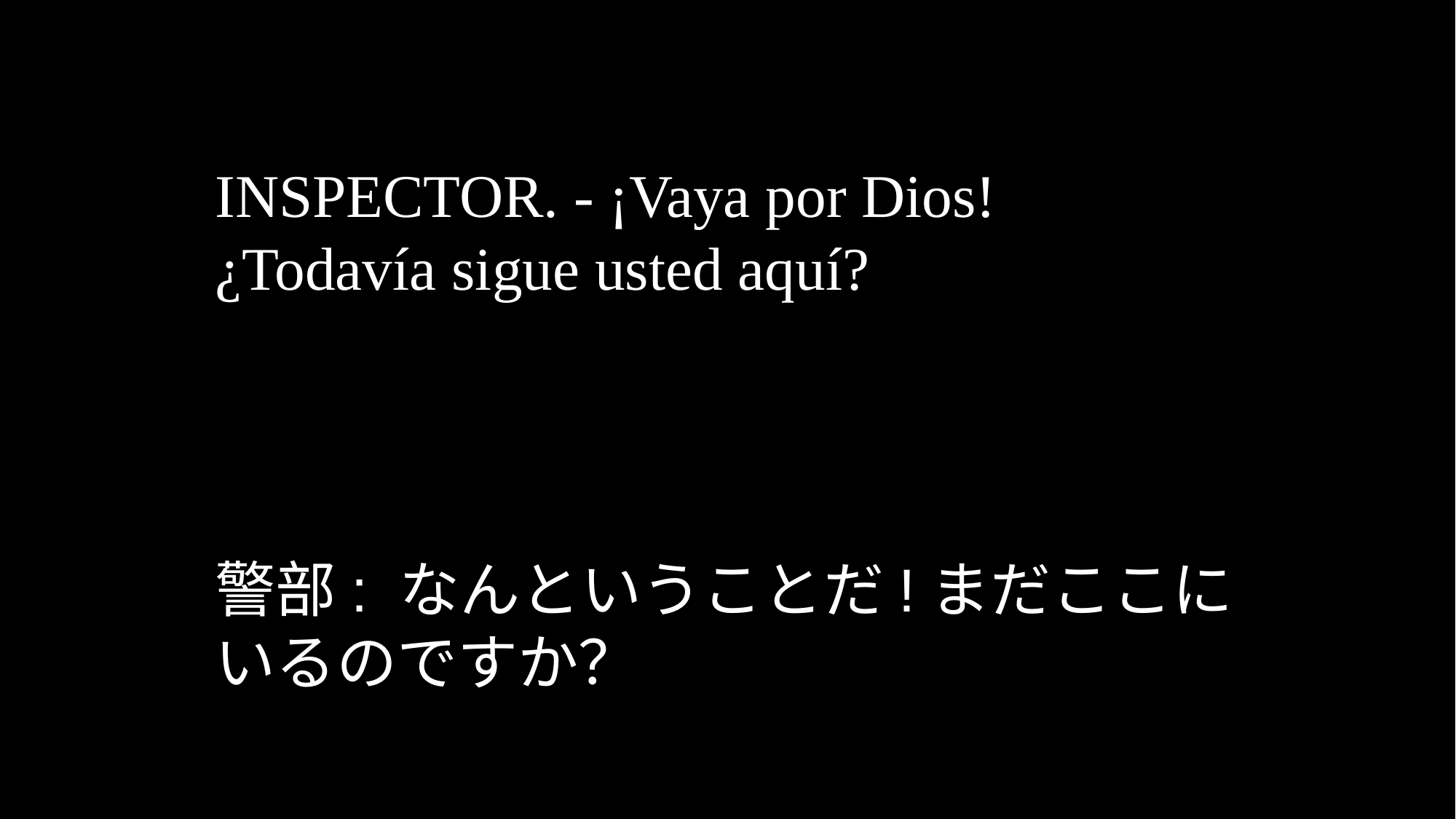

INSPECTOR. - ¡Vaya por Dios! ¿Todavía sigue usted aquí?

警部: なんということだ!まだここにいるのですか？